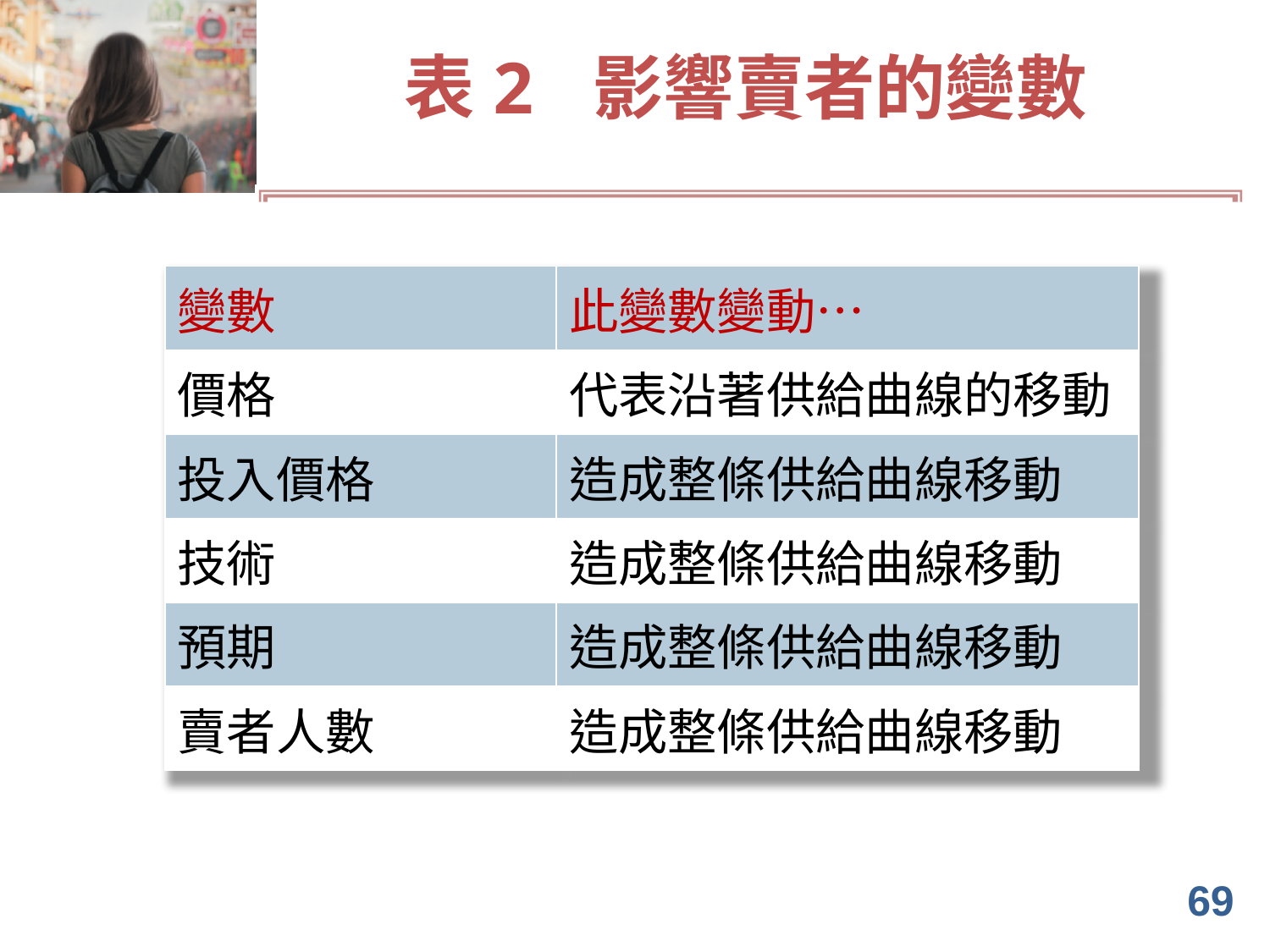

# 表2 影響賣者的變數
| 變數 | 此變數變動… |
| --- | --- |
| 價格 | 代表沿著供給曲線的移動 |
| 投入價格 | 造成整條供給曲線移動 |
| 技術 | 造成整條供給曲線移動 |
| 預期 | 造成整條供給曲線移動 |
| 賣者人數 | 造成整條供給曲線移動 |
69